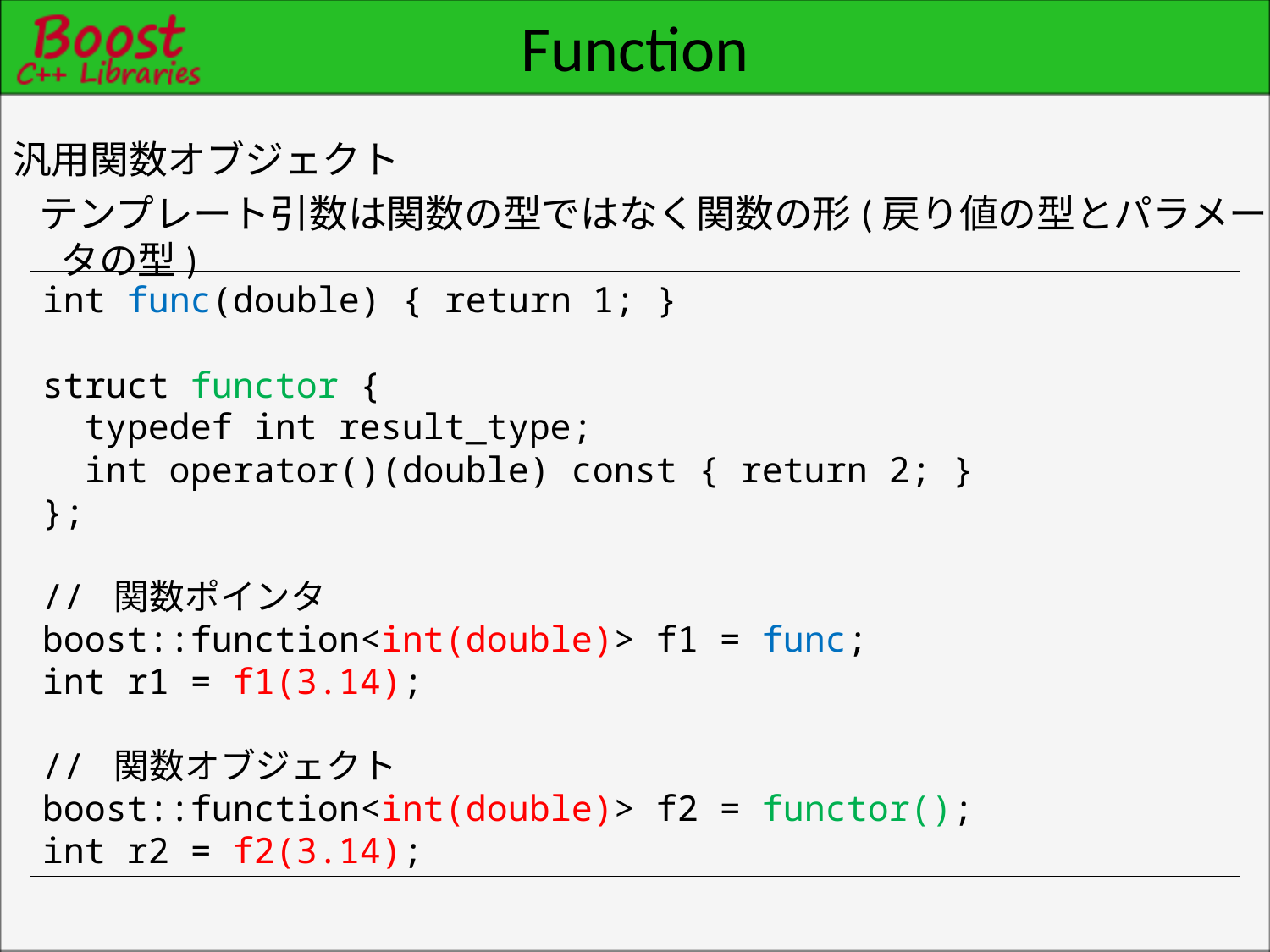

# Function
汎用関数オブジェクト
  テンプレート引数は関数の型ではなく関数の形(戻り値の型とパラメータの型)
int func(double) { return 1; }

struct functor {
  typedef int result_type;
  int operator()(double) const { return 2; }
};

// 関数ポインタ
boost::function<int(double)> f1 = func;
int r1 = f1(3.14);

// 関数オブジェクト
boost::function<int(double)> f2 = functor();
int r2 = f2(3.14);